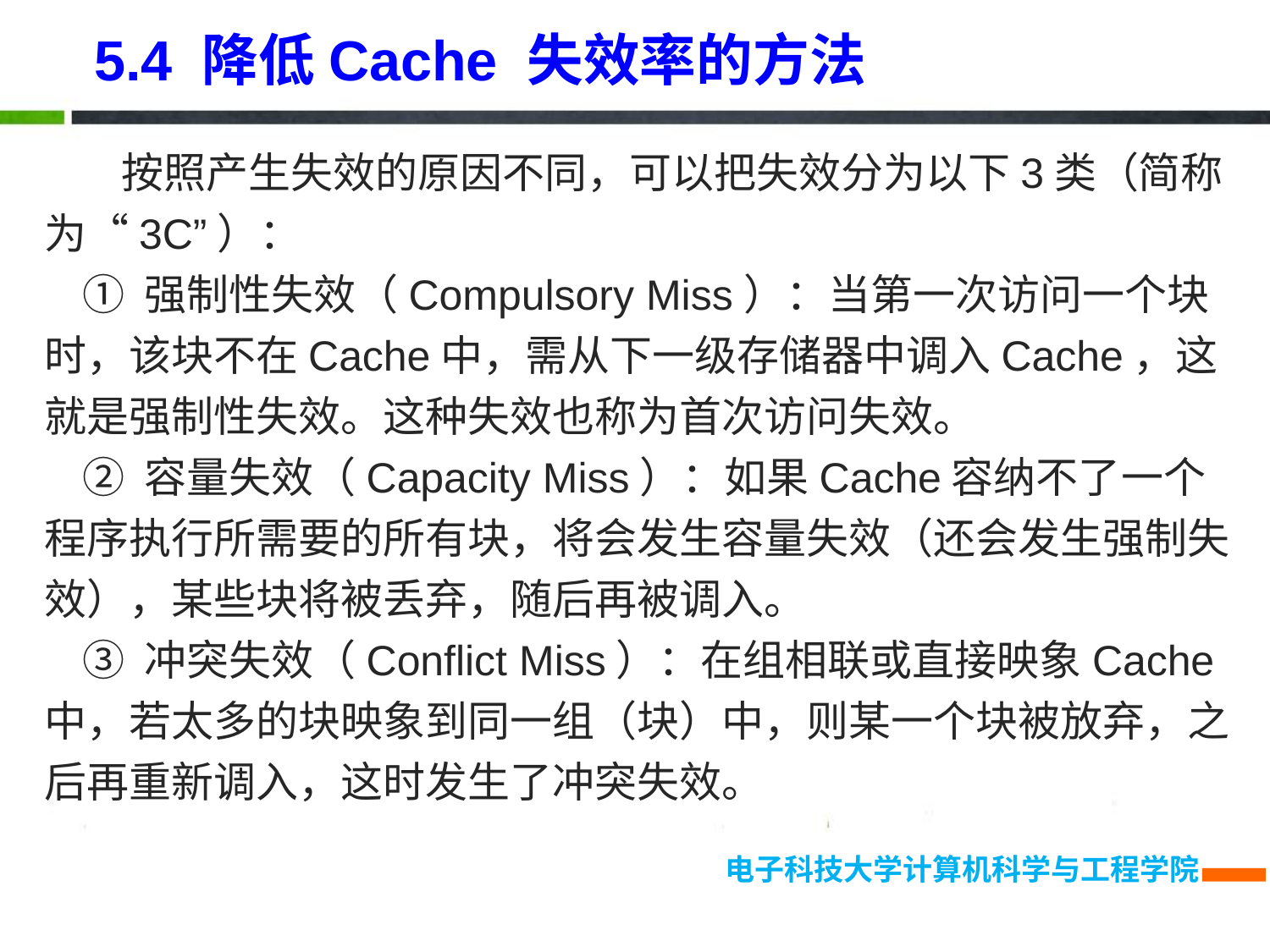

5.4 降低Cache 失效率的方法
   按照产生失效的原因不同，可以把失效分为以下3类（简称为“3C”）：
① 强制性失效（Compulsory Miss）：当第一次访问一个块时，该块不在Cache中，需从下一级存储器中调入Cache，这就是强制性失效。这种失效也称为首次访问失效。
② 容量失效（Capacity Miss）：如果Cache容纳不了一个程序执行所需要的所有块，将会发生容量失效（还会发生强制失效），某些块将被丢弃，随后再被调入。
③ 冲突失效（Conflict Miss）：在组相联或直接映象Cache中，若太多的块映象到同一组（块）中，则某一个块被放弃，之后再重新调入，这时发生了冲突失效。
65